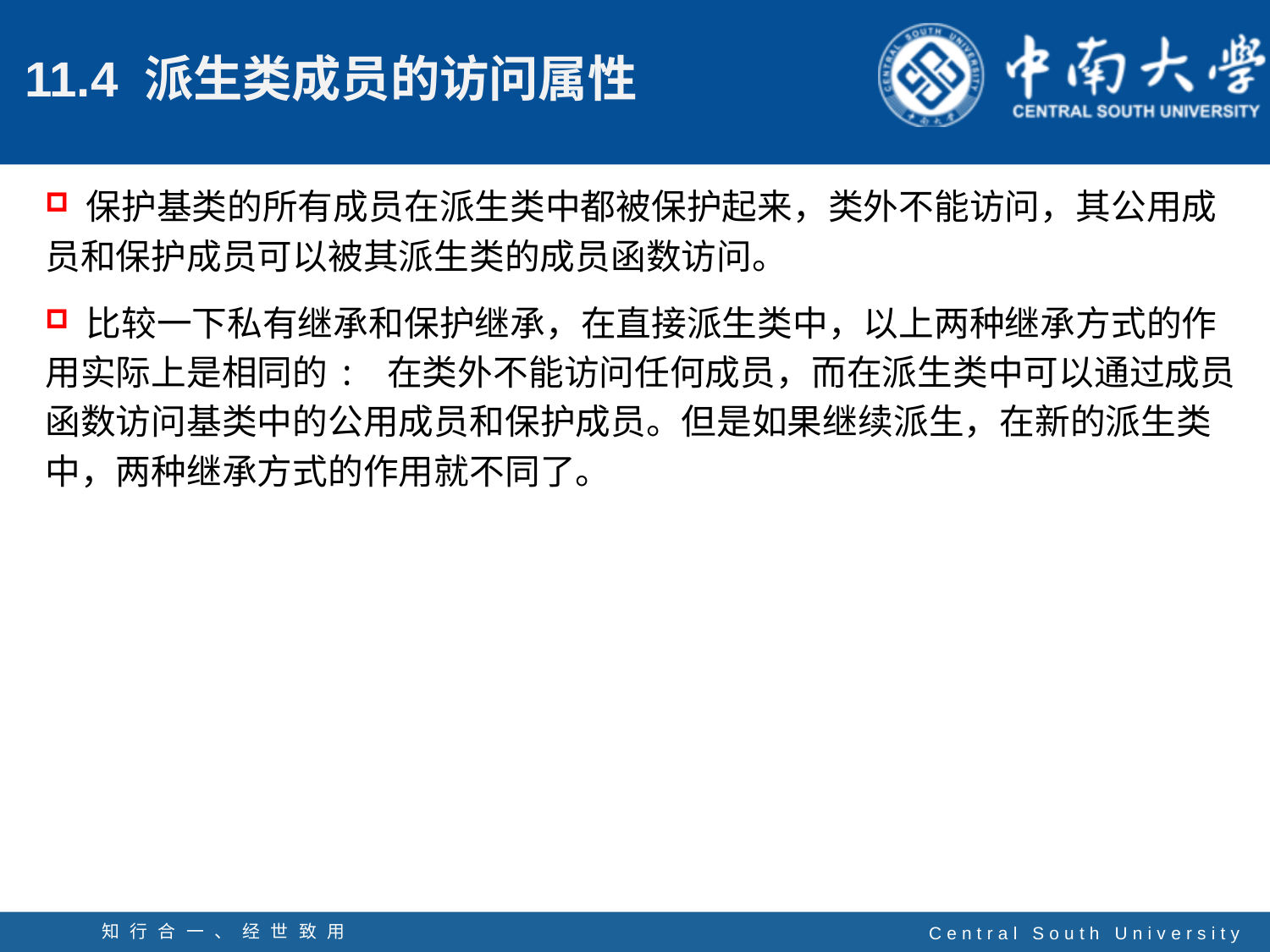

保护基类的所有成员在派生类中都被保护起来，类外不能访问，其公用成员和保护成员可以被其派生类的成员函数访问。
 比较一下私有继承和保护继承，在直接派生类中，以上两种继承方式的作用实际上是相同的: 在类外不能访问任何成员，而在派生类中可以通过成员函数访问基类中的公用成员和保护成员。但是如果继续派生，在新的派生类中，两种继承方式的作用就不同了。

知行合一、经世致用
自强不息 厚德载物
Central South University